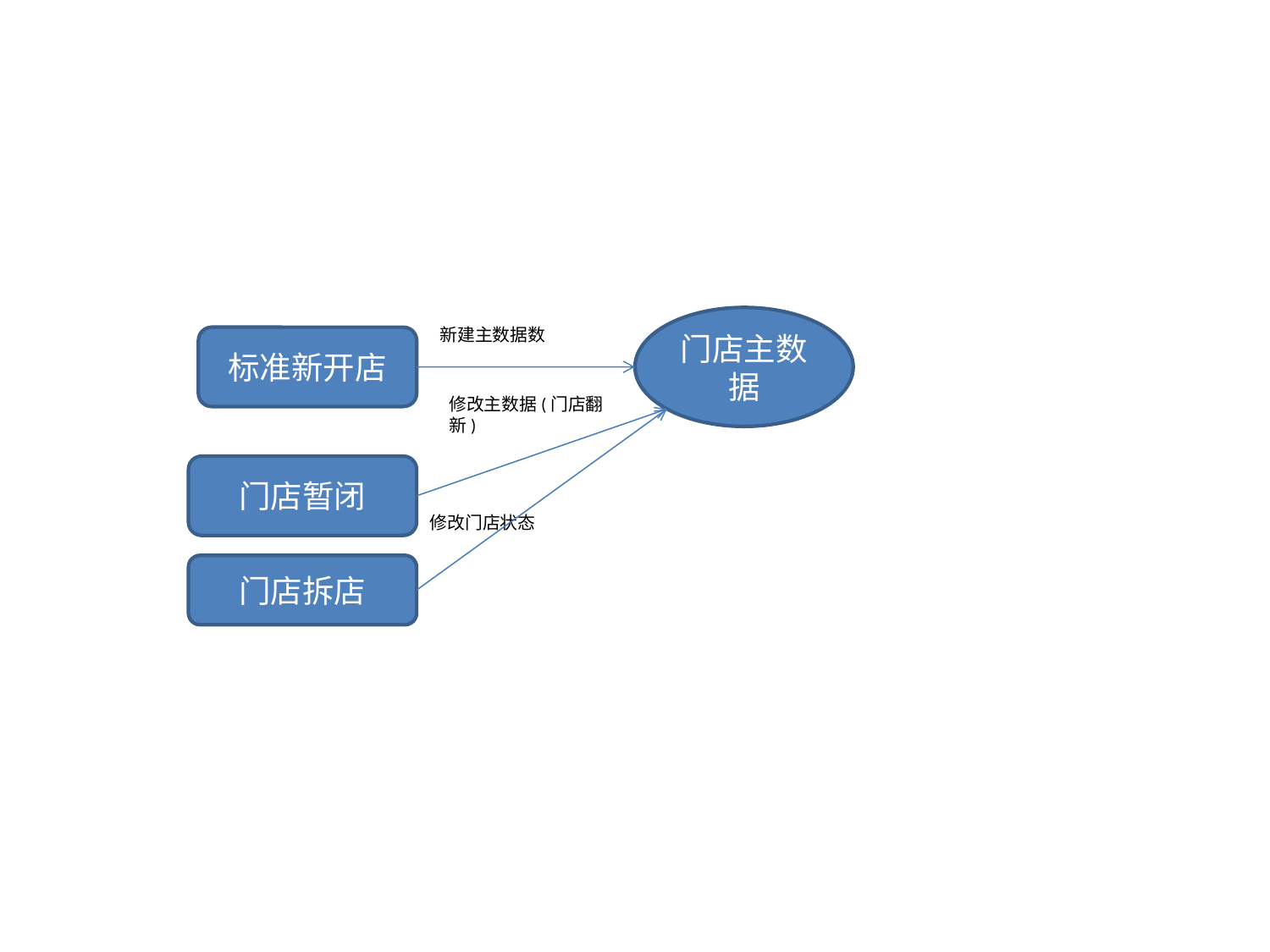

门店主数据
新建主数据数
标准新开店
修改主数据(门店翻新)
门店暂闭
修改门店状态
门店拆店